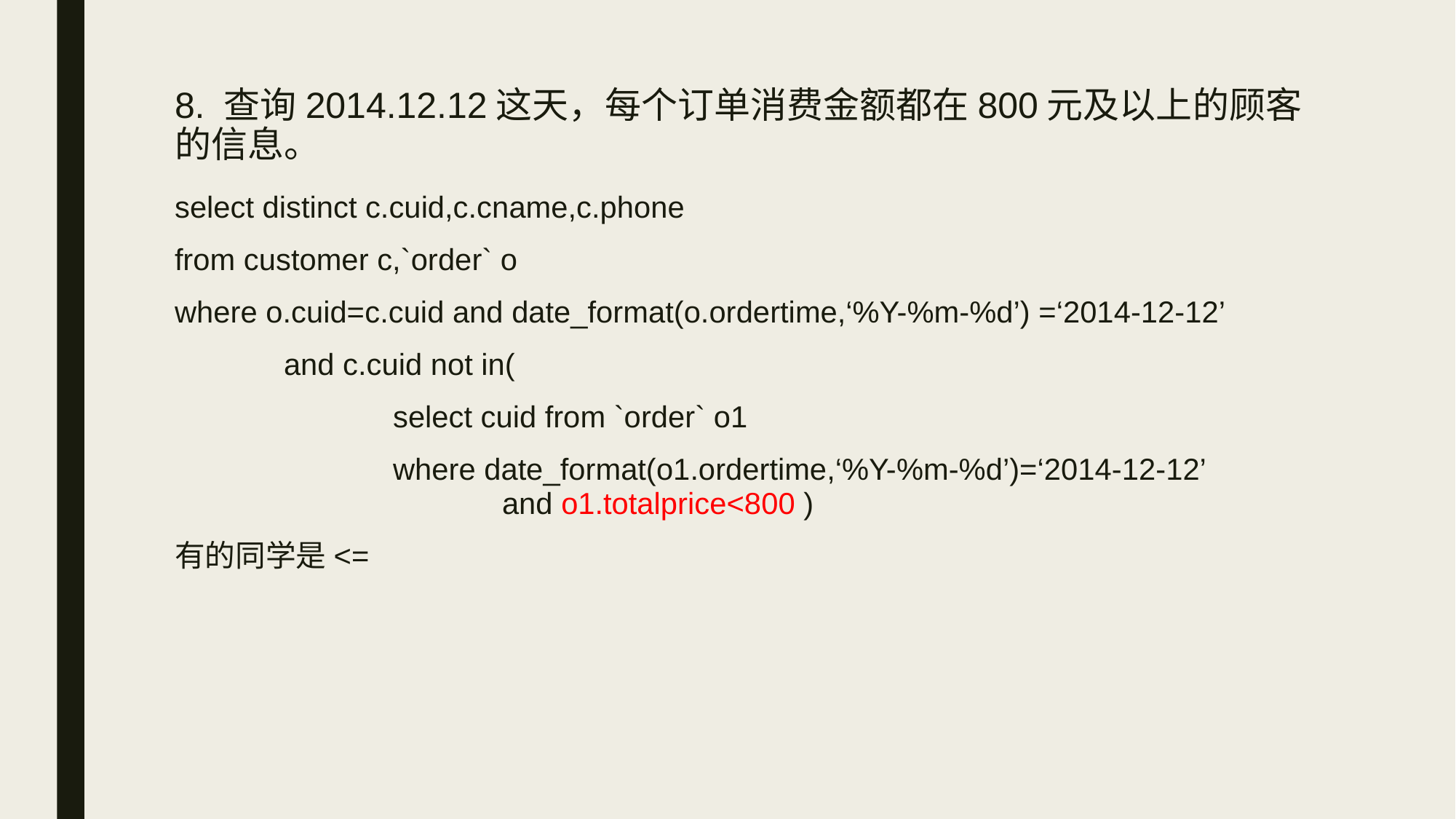

# 8. 查询2014.12.12这天，每个订单消费金额都在800元及以上的顾客的信息。
select distinct c.cuid,c.cname,c.phone
from customer c,`order` o
where o.cuid=c.cuid and date_format(o.ordertime,‘%Y-%m-%d’) =‘2014-12-12’
	and c.cuid not in(
		select cuid from `order` o1
		where date_format(o1.ordertime,‘%Y-%m-%d’)=‘2014-12-12’   				and o1.totalprice<800 )
有的同学是<=